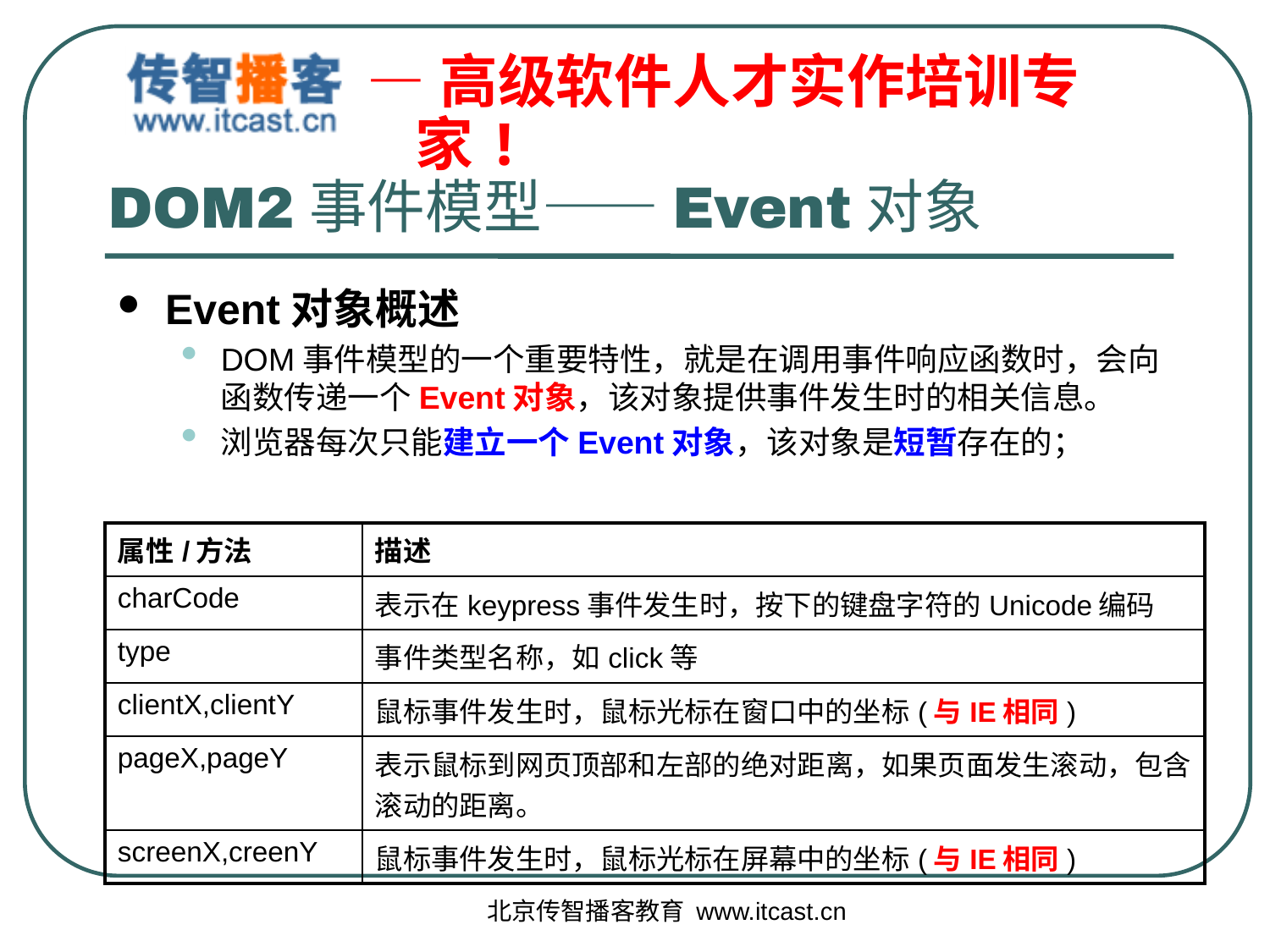

# DOM2事件模型——Event对象
Event对象概述
DOM事件模型的一个重要特性，就是在调用事件响应函数时，会向函数传递一个Event对象，该对象提供事件发生时的相关信息。
浏览器每次只能建立一个Event对象，该对象是短暂存在的；
| 属性/方法 | 描述 |
| --- | --- |
| charCode | 表示在keypress事件发生时，按下的键盘字符的Unicode编码 |
| type | 事件类型名称，如click等 |
| clientX,clientY | 鼠标事件发生时，鼠标光标在窗口中的坐标(与IE相同) |
| pageX,pageY | 表示鼠标到网页顶部和左部的绝对距离，如果页面发生滚动，包含滚动的距离。 |
| screenX,creenY | 鼠标事件发生时，鼠标光标在屏幕中的坐标(与IE相同) |